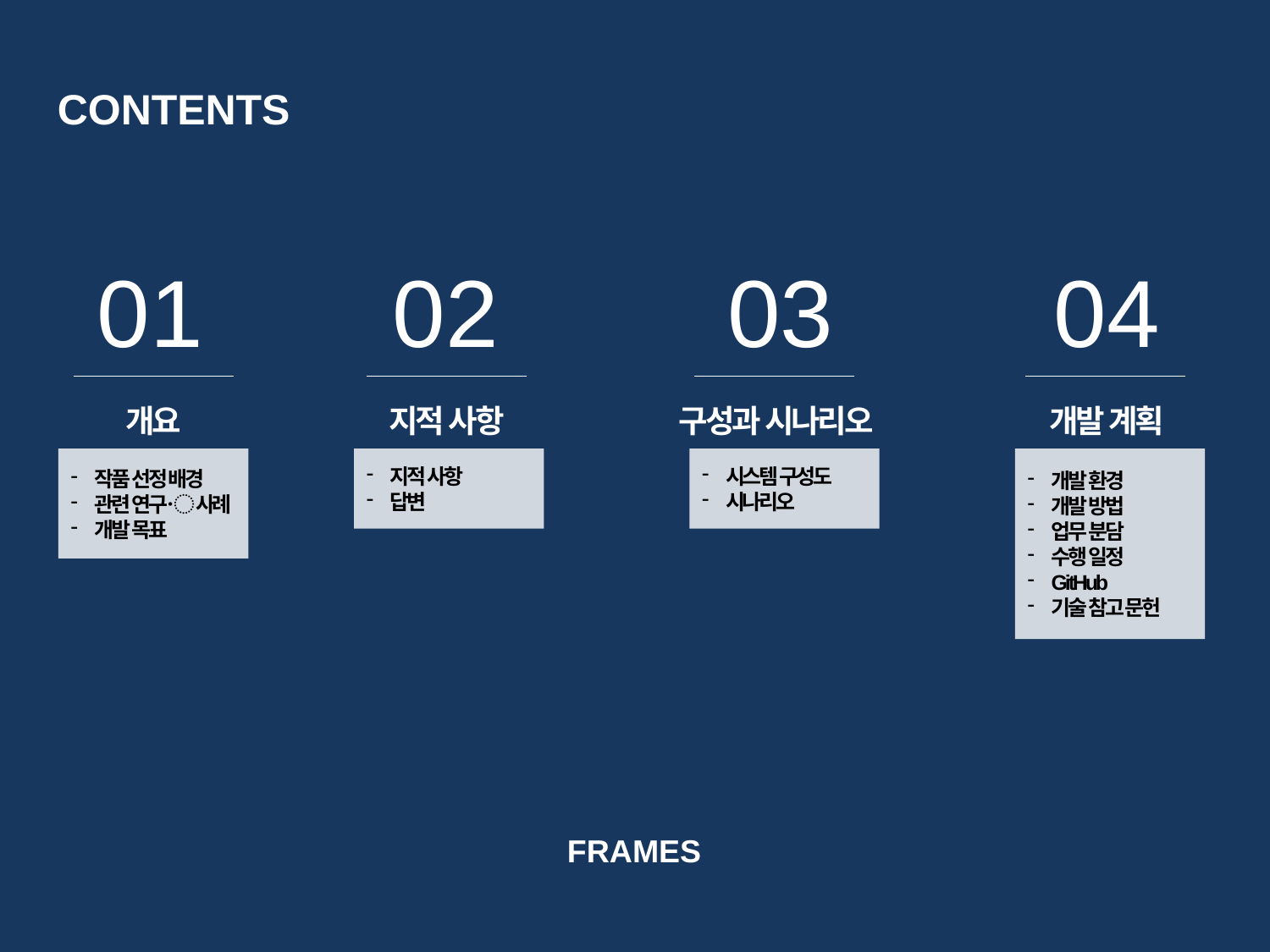

CONTENTS
 01
개요
작품 선정 배경
관련 연구 〮 사례
개발 목표
 02
지적 사항
지적 사항
답변
 03
시스템 구성도
시나리오
구성과 시나리오
 04
개발 계획
개발 환경
개발 방법
업무 분담
수행 일정
GitHub
기술 참고 문헌
FRAMES